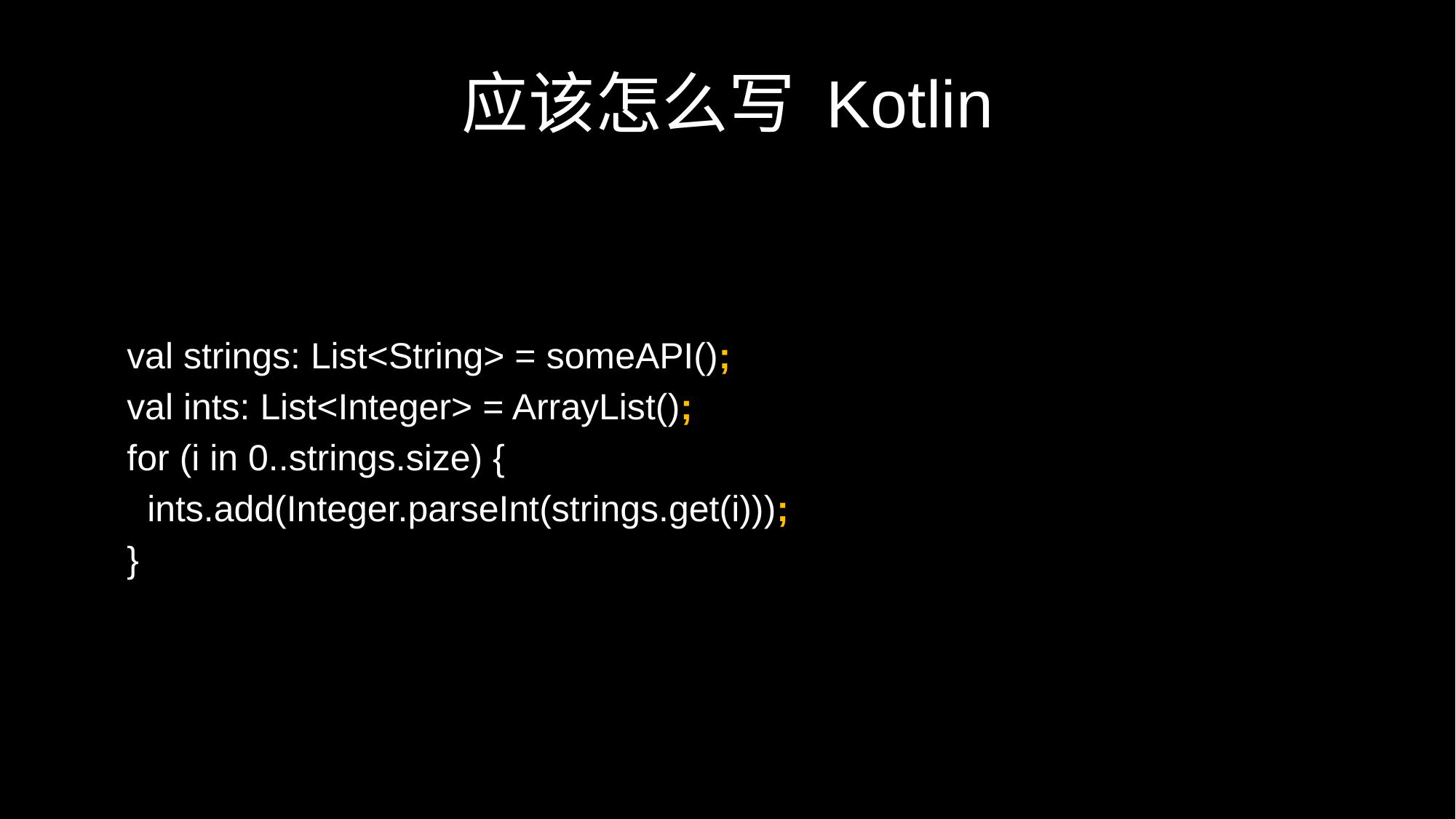

# 应该怎么写 Kotlin
val strings: List<String> = someAPI();
val ints: List<Integer> = ArrayList();
for (i in 0..strings.size) {
  ints.add(Integer.parseInt(strings.get(i)));
}